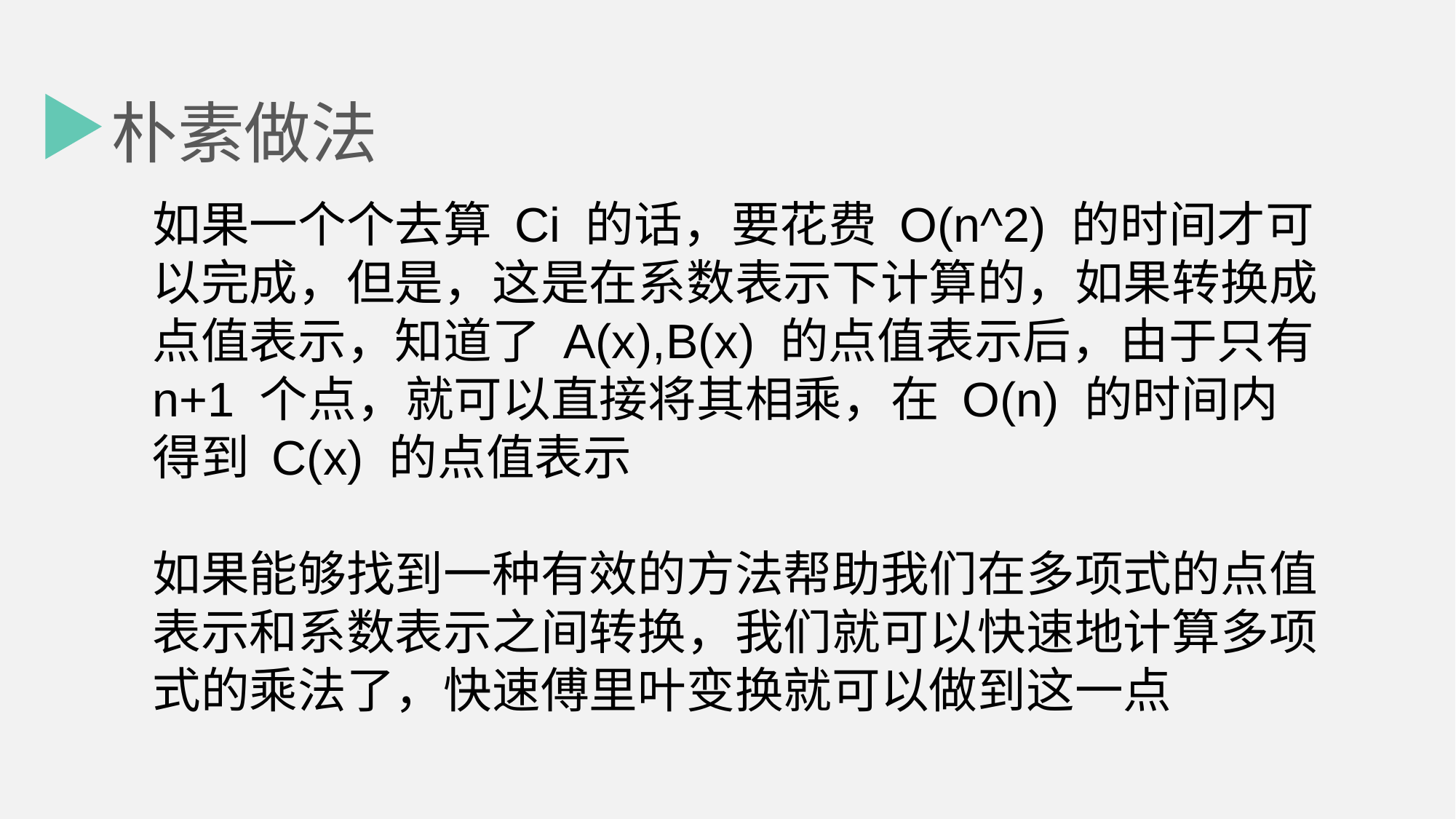

# 朴素做法
如果一个个去算 Ci 的话，要花费 O(n^2) 的时间才可以完成，但是，这是在系数表示下计算的，如果转换成点值表示，知道了 A(x),B(x) 的点值表示后，由于只有 n+1 个点，就可以直接将其相乘，在 O(n) 的时间内得到 C(x) 的点值表示

如果能够找到一种有效的方法帮助我们在多项式的点值表示和系数表示之间转换，我们就可以快速地计算多项式的乘法了，快速傅里叶变换就可以做到这一点